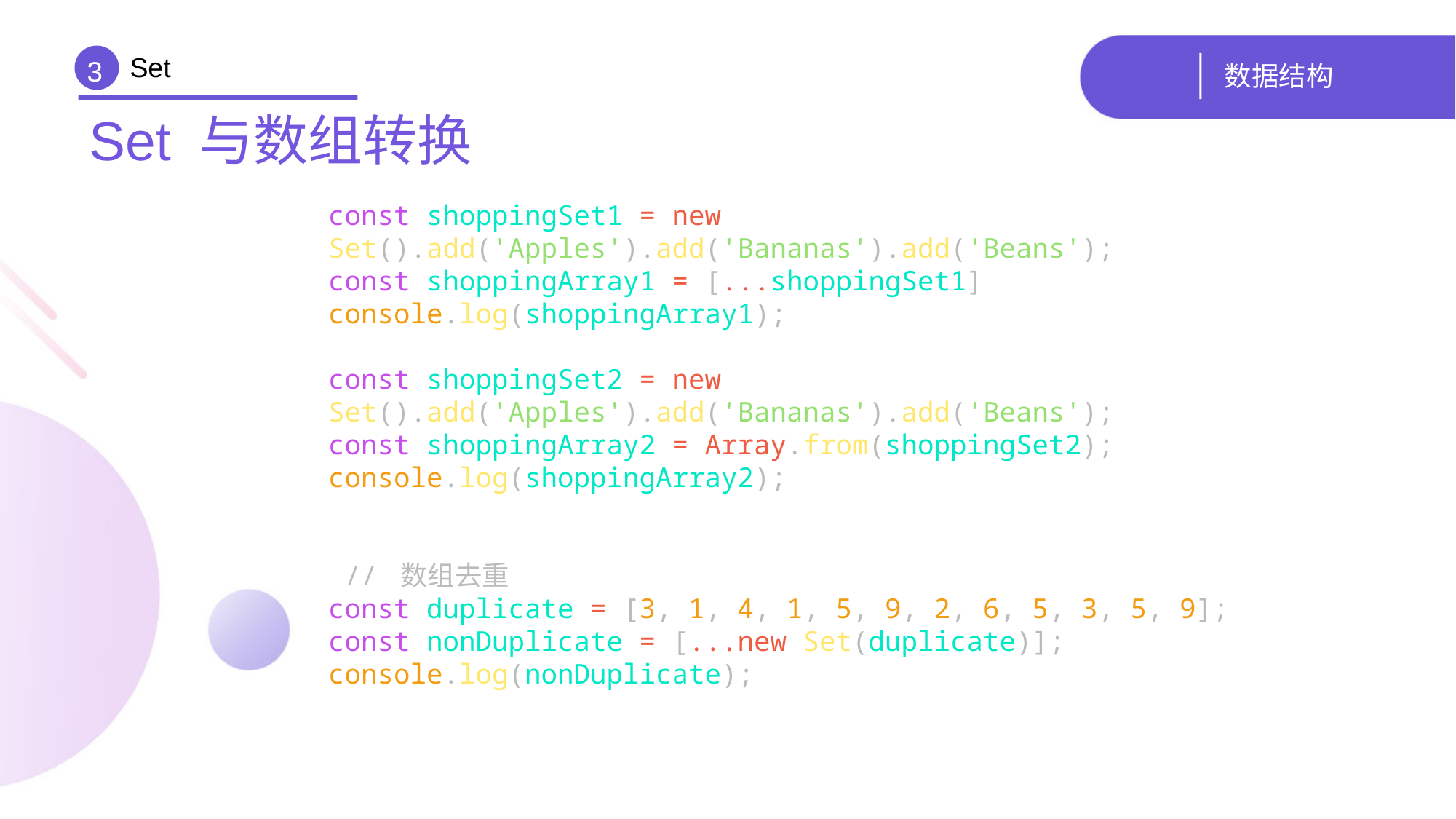

Set
# 数据结构
3
Set 与数组转换
const shoppingSet1 = new Set().add('Apples').add('Bananas').add('Beans');
const shoppingArray1 = [...shoppingSet1]
console.log(shoppingArray1);
const shoppingSet2 = new Set().add('Apples').add('Bananas').add('Beans');
const shoppingArray2 = Array.from(shoppingSet2);
console.log(shoppingArray2);

 // 数组去重
const duplicate = [3, 1, 4, 1, 5, 9, 2, 6, 5, 3, 5, 9];
const nonDuplicate = [...new Set(duplicate)];
console.log(nonDuplicate);